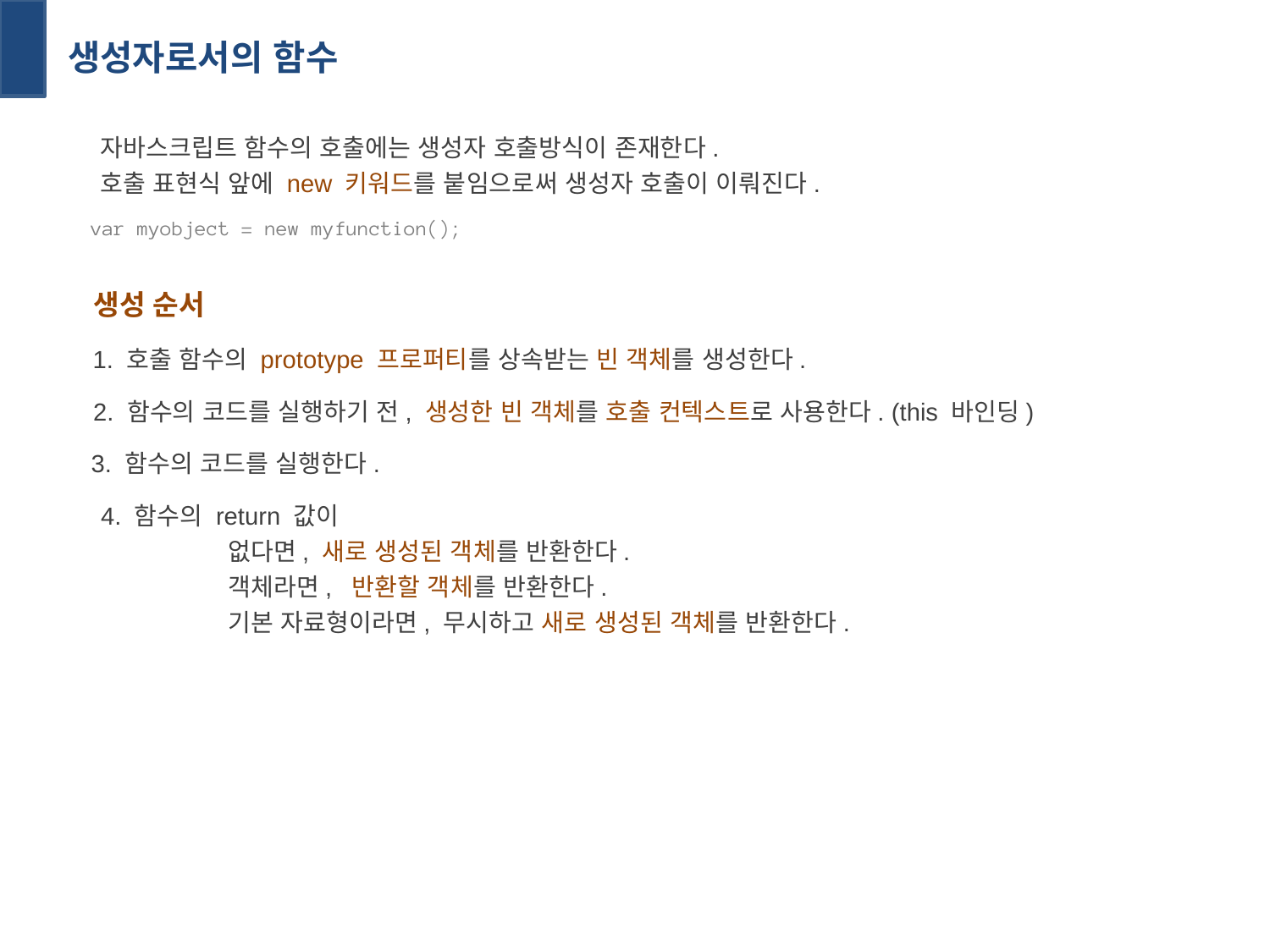

ㅊ
# 생성자로서의 함수
자바스크립트 함수의 호출에는 생성자 호출방식이 존재한다.
호출 표현식 앞에 new 키워드를 붙임으로써 생성자 호출이 이뤄진다.
var myobject = new myfunction();
생성 순서
1. 호출 함수의 prototype 프로퍼티를 상속받는 빈 객체를 생성한다.
2. 함수의 코드를 실행하기 전, 생성한 빈 객체를 호출 컨텍스트로 사용한다. (this 바인딩)
3. 함수의 코드를 실행한다.
4. 함수의 return 값이
	없다면, 새로 생성된 객체를 반환한다.
	객체라면,  반환할 객체를 반환한다.
	기본 자료형이라면, 무시하고 새로 생성된 객체를 반환한다.